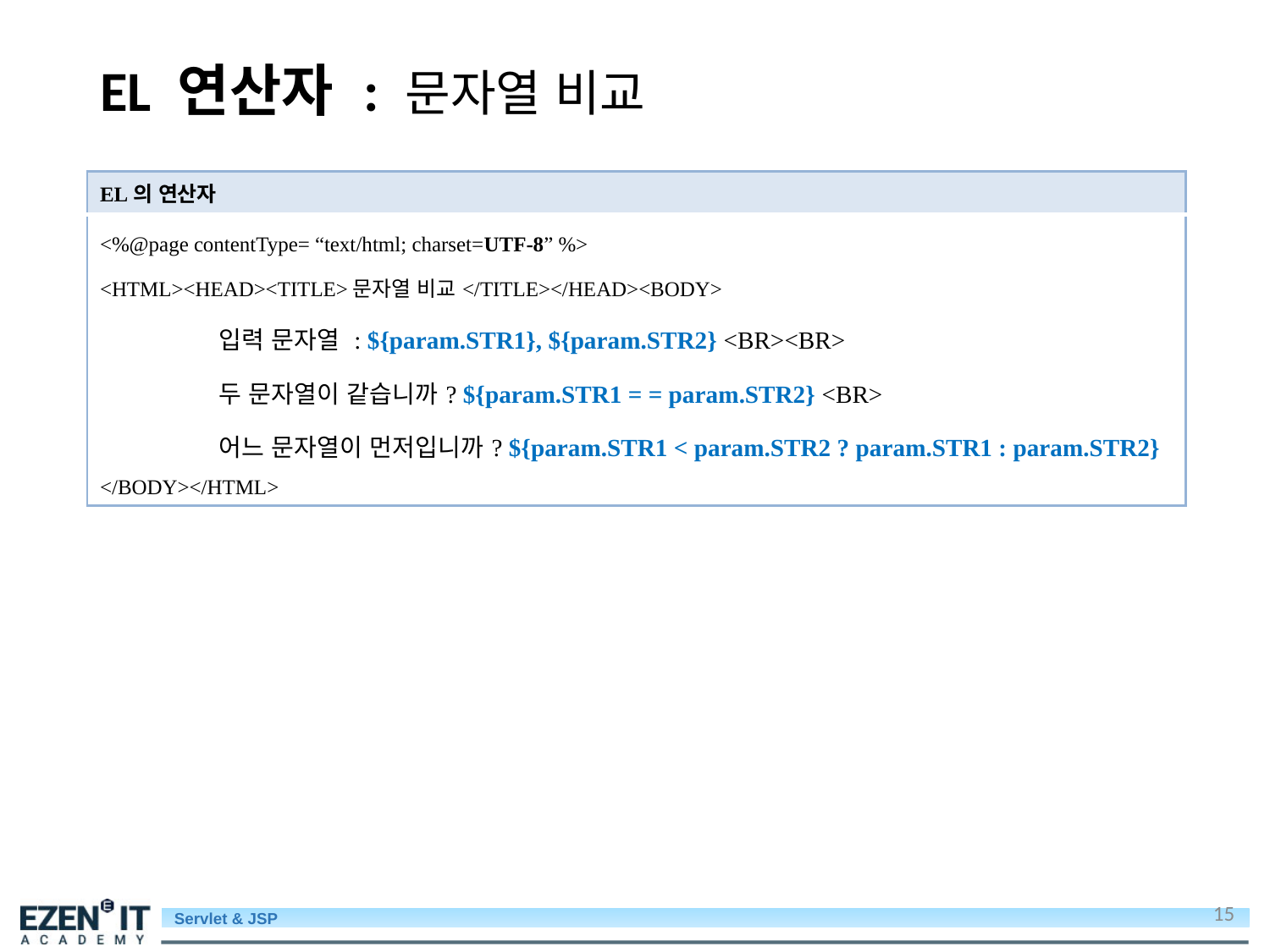

# EL 연산자 : 문자열 비교
| EL의 연산자 |
| --- |
| <%@page contentType= “text/html; charset=UTF-8” %> <HTML><HEAD><TITLE>문자열 비교</TITLE></HEAD><BODY> 입력 문자열 : ${param.STR1}, ${param.STR2} <BR><BR> 두 문자열이 같습니까? ${param.STR1 = = param.STR2} <BR> 어느 문자열이 먼저입니까? ${param.STR1 < param.STR2 ? param.STR1 : param.STR2} </BODY></HTML> |
15